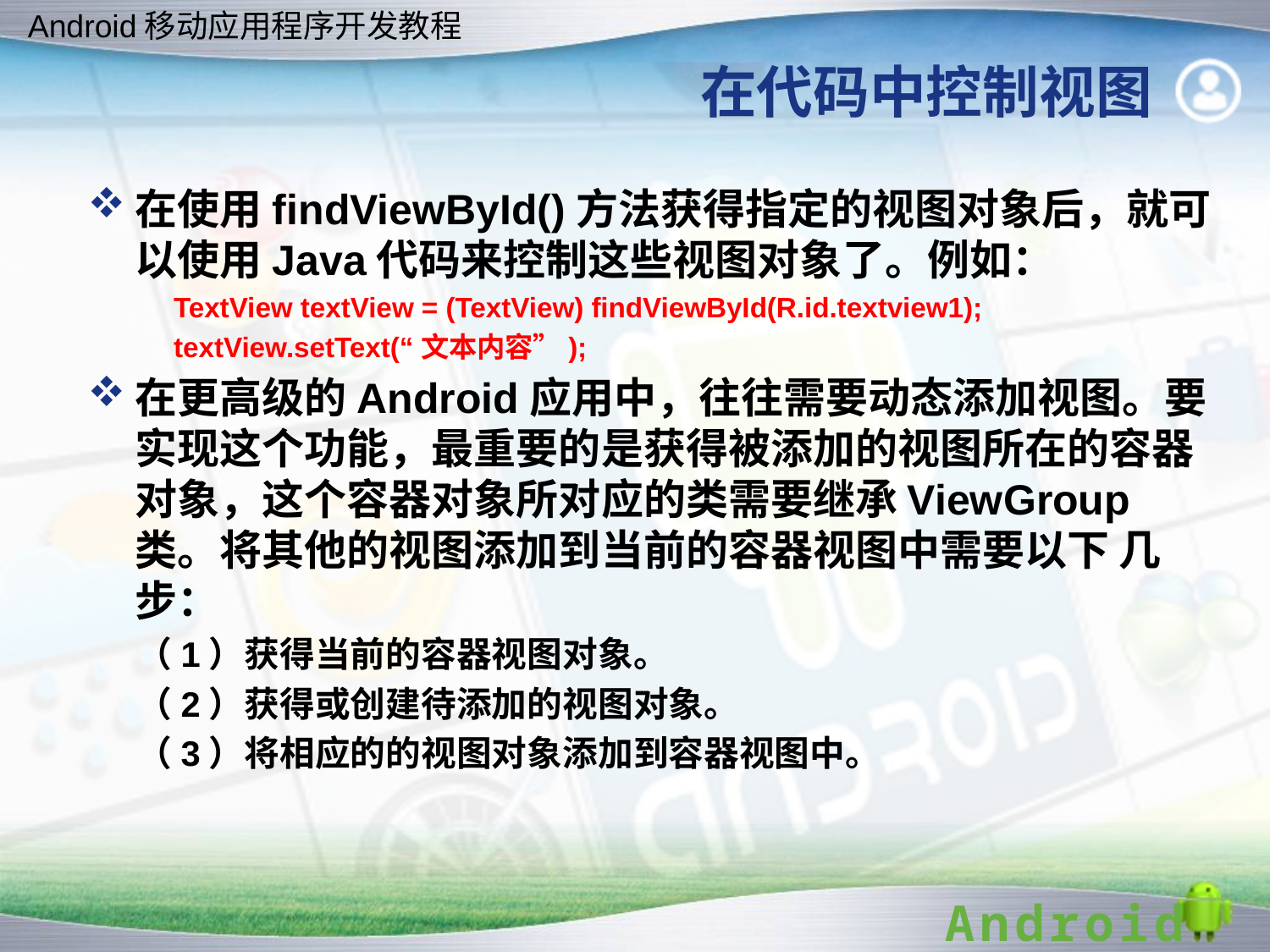

# 在代码中控制视图
在使用findViewById()方法获得指定的视图对象后，就可以使用Java代码来控制这些视图对象了。例如：
           TextView textView = (TextView) findViewById(R.id.textview1);
           textView.setText(“文本内容”);
在更高级的Android应用中，往往需要动态添加视图。要实现这个功能，最重要的是获得被添加的视图所在的容器对象，这个容器对象所对应的类需要继承ViewGroup类。将其他的视图添加到当前的容器视图中需要以下 几步：
（1）获得当前的容器视图对象。
（2）获得或创建待添加的视图对象。
（3）将相应的的视图对象添加到容器视图中。